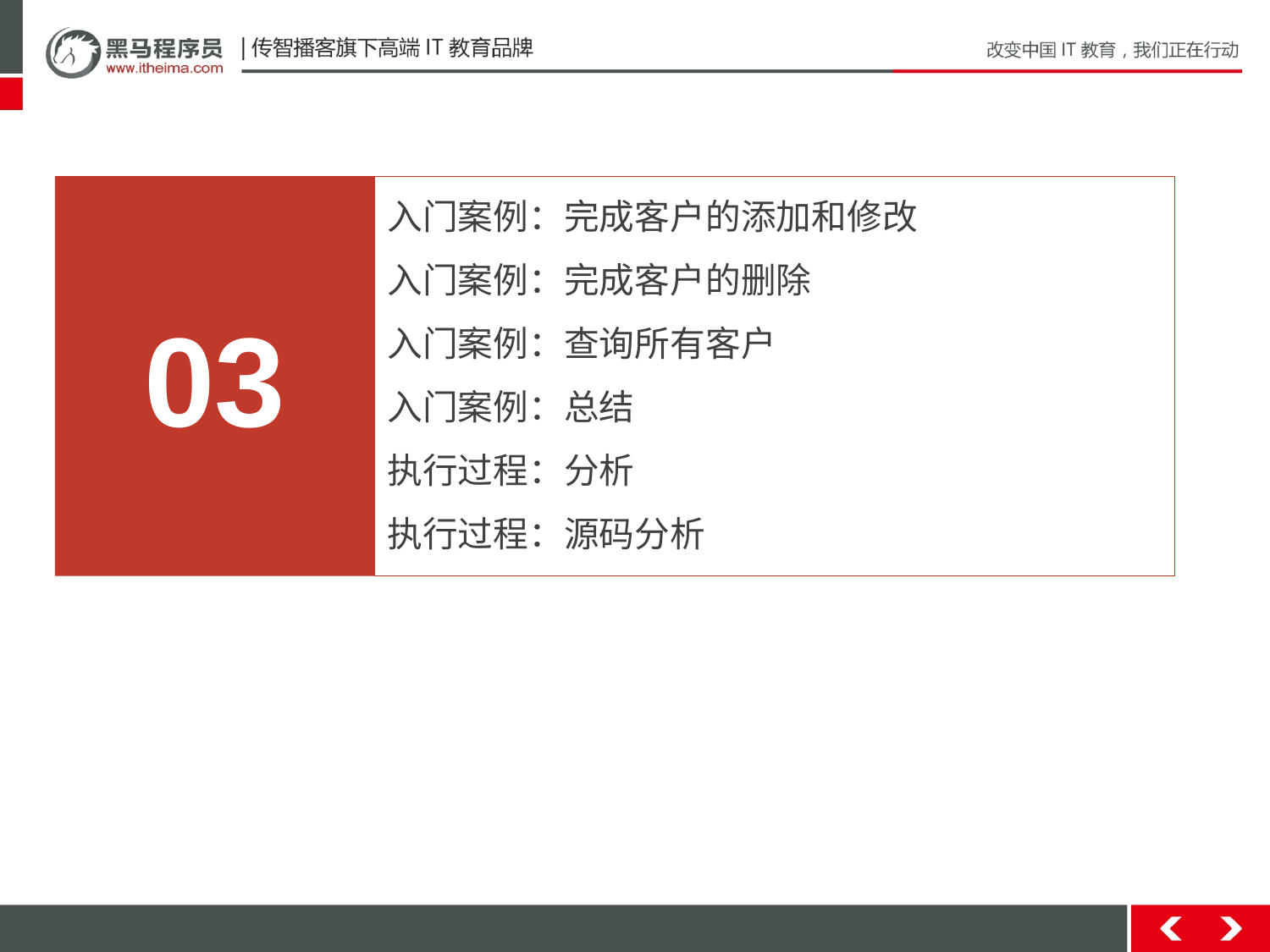

03

入门案例：完成客户的添加和修改
入门案例：完成客户的删除
入门案例：查询所有客户
入门案例：总结
执行过程：分析
执行过程：源码分析